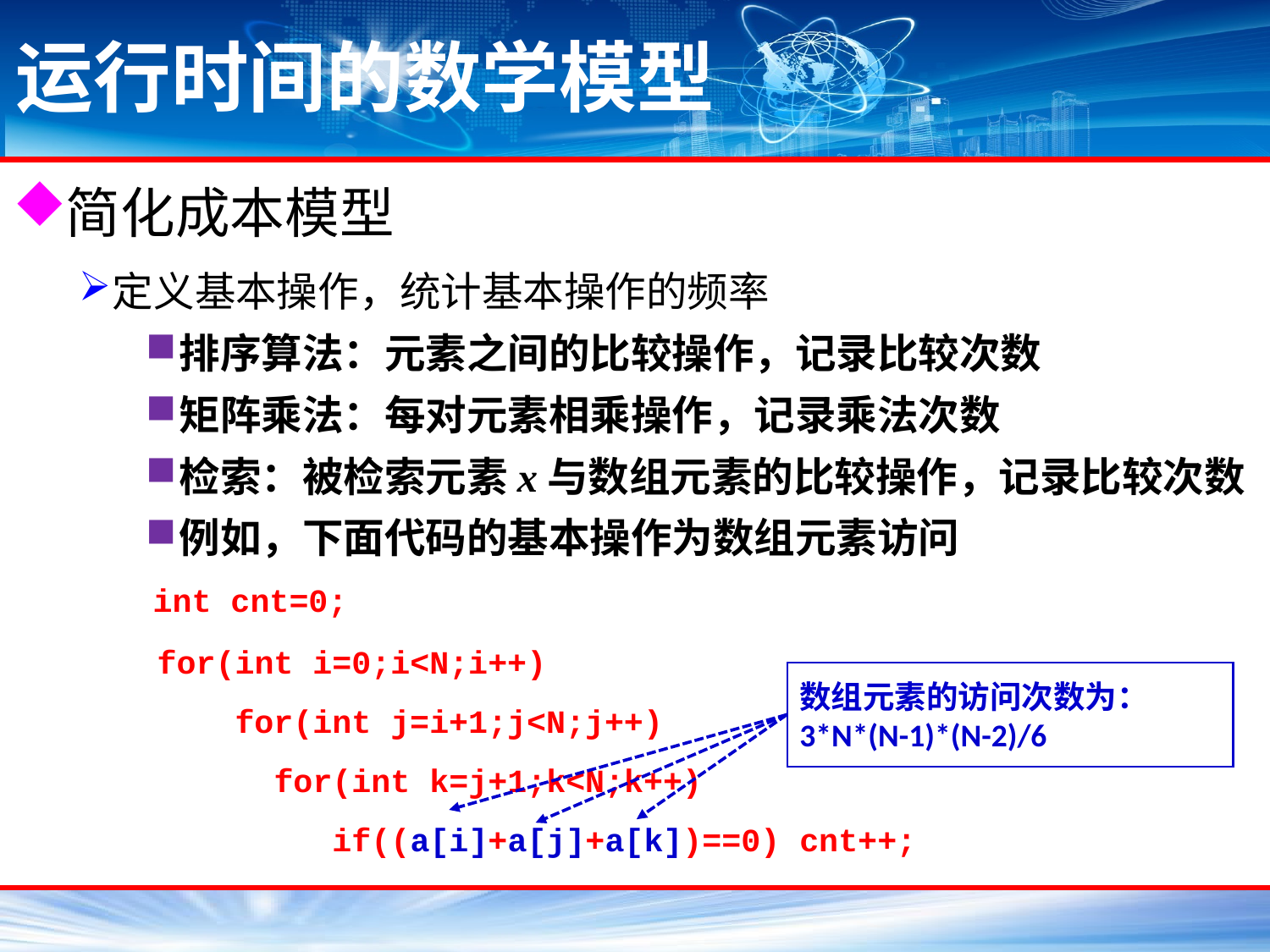

# 运行时间的数学模型
简化成本模型
定义基本操作，统计基本操作的频率
排序算法：元素之间的比较操作，记录比较次数
矩阵乘法：每对元素相乘操作，记录乘法次数
检索：被检索元素x与数组元素的比较操作，记录比较次数
例如，下面代码的基本操作为数组元素访问
   int cnt=0;
    for(int i=0;i<N;i++)
        for(int j=i+1;j<N;j++)
          for(int k=j+1;k<N;k++)
             if((a[i]+a[j]+a[k])==0) cnt++;

数组元素的访问次数为：
3*N*(N-1)*(N-2)/6